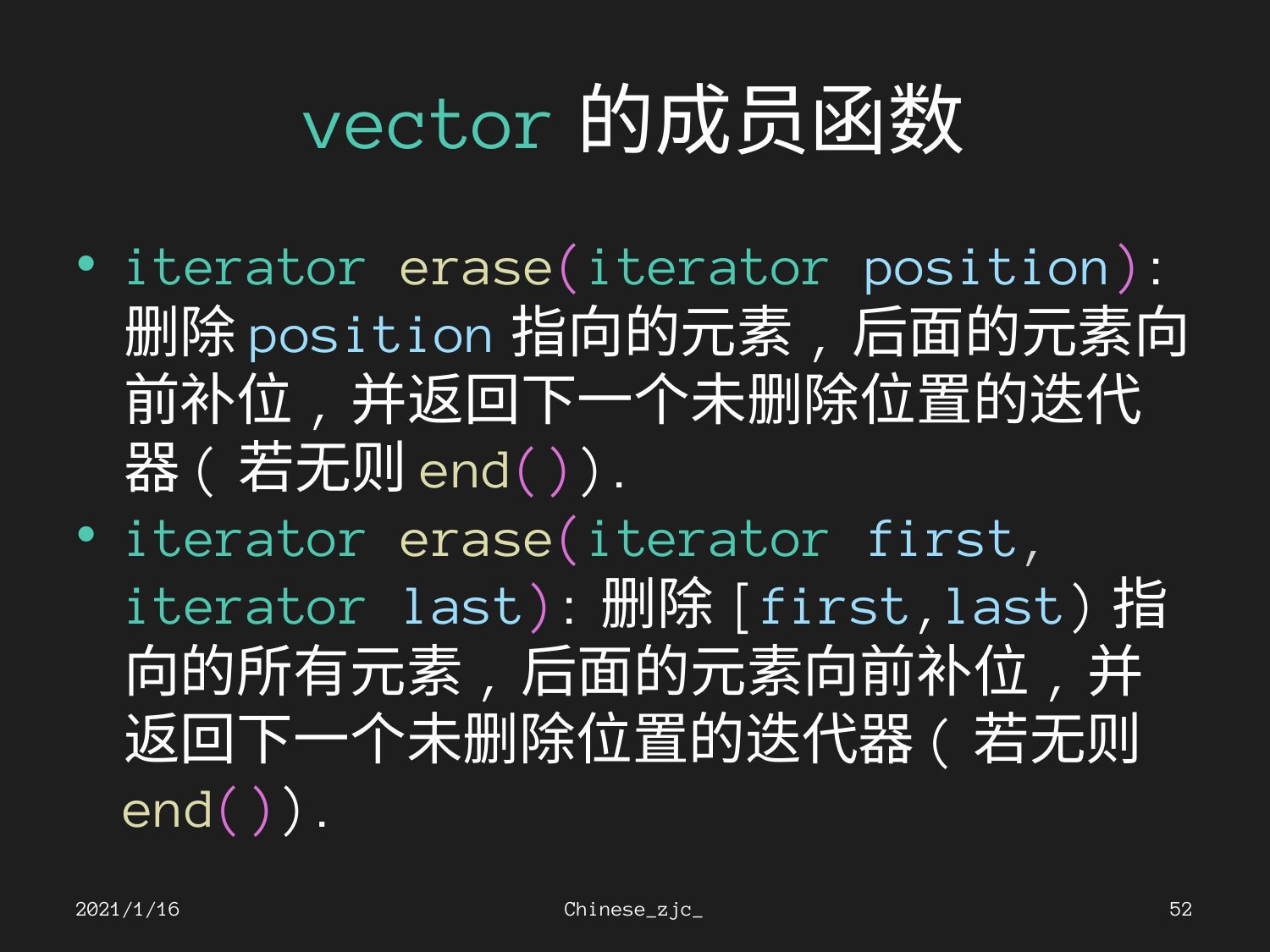

# vector的成员函数
iterator erase(iterator position):删除position指向的元素,后面的元素向前补位,并返回下一个未删除位置的迭代器(若无则end()).
iterator erase(iterator first, iterator last):删除[first,last)指向的所有元素,后面的元素向前补位,并返回下一个未删除位置的迭代器(若无则end()).
2021/1/16
Chinese_zjc_
52